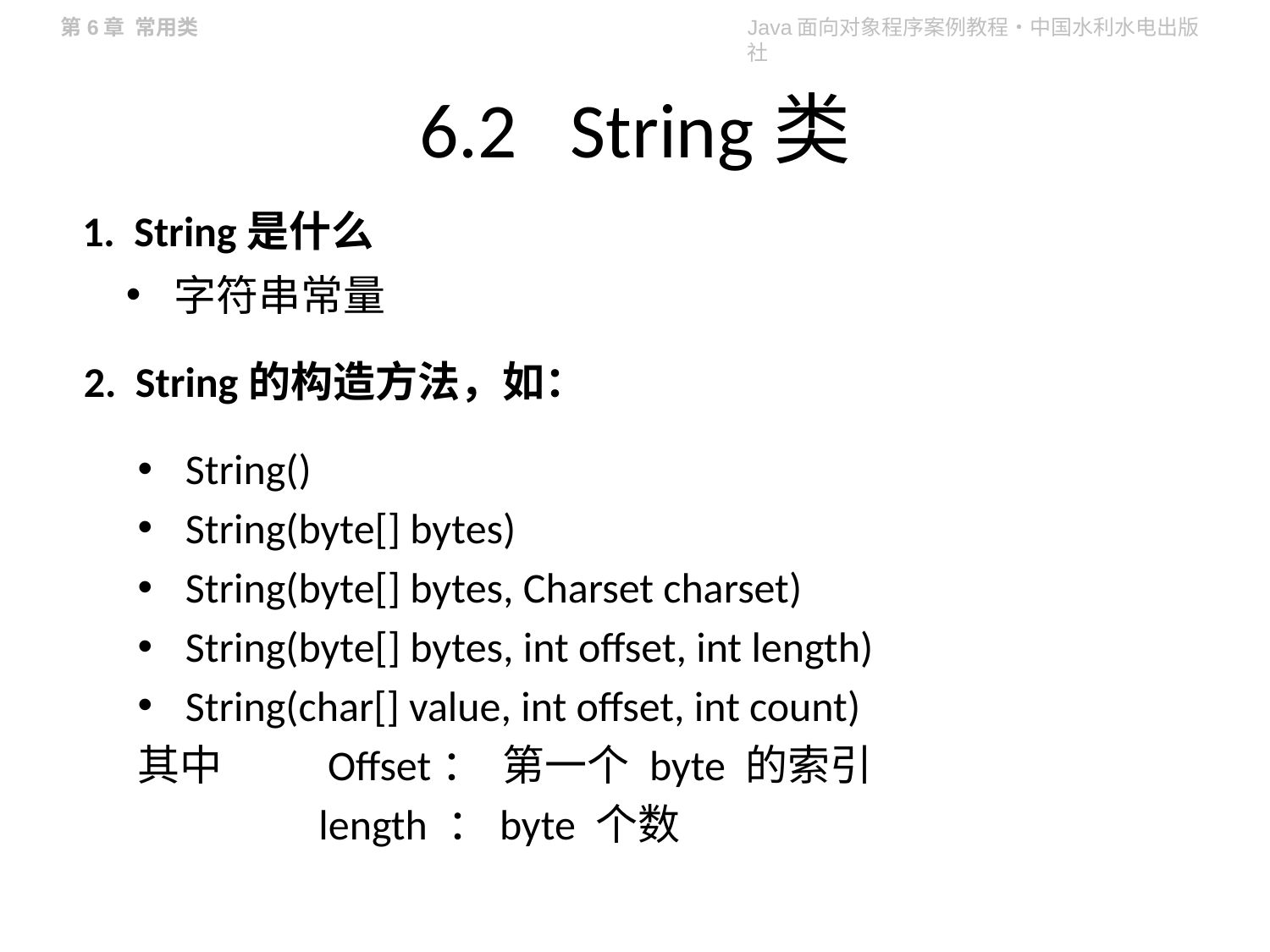

# 6.2   String类
1.  String是什么
字符串常量
2.  String的构造方法，如：
String()
String(byte[] bytes)
String(byte[] bytes, Charset charset)
String(byte[] bytes, int offset, int length)
String(char[] value, int offset, int count)
其中          Offset：  第一个 byte 的索引
                   length ：byte 个数